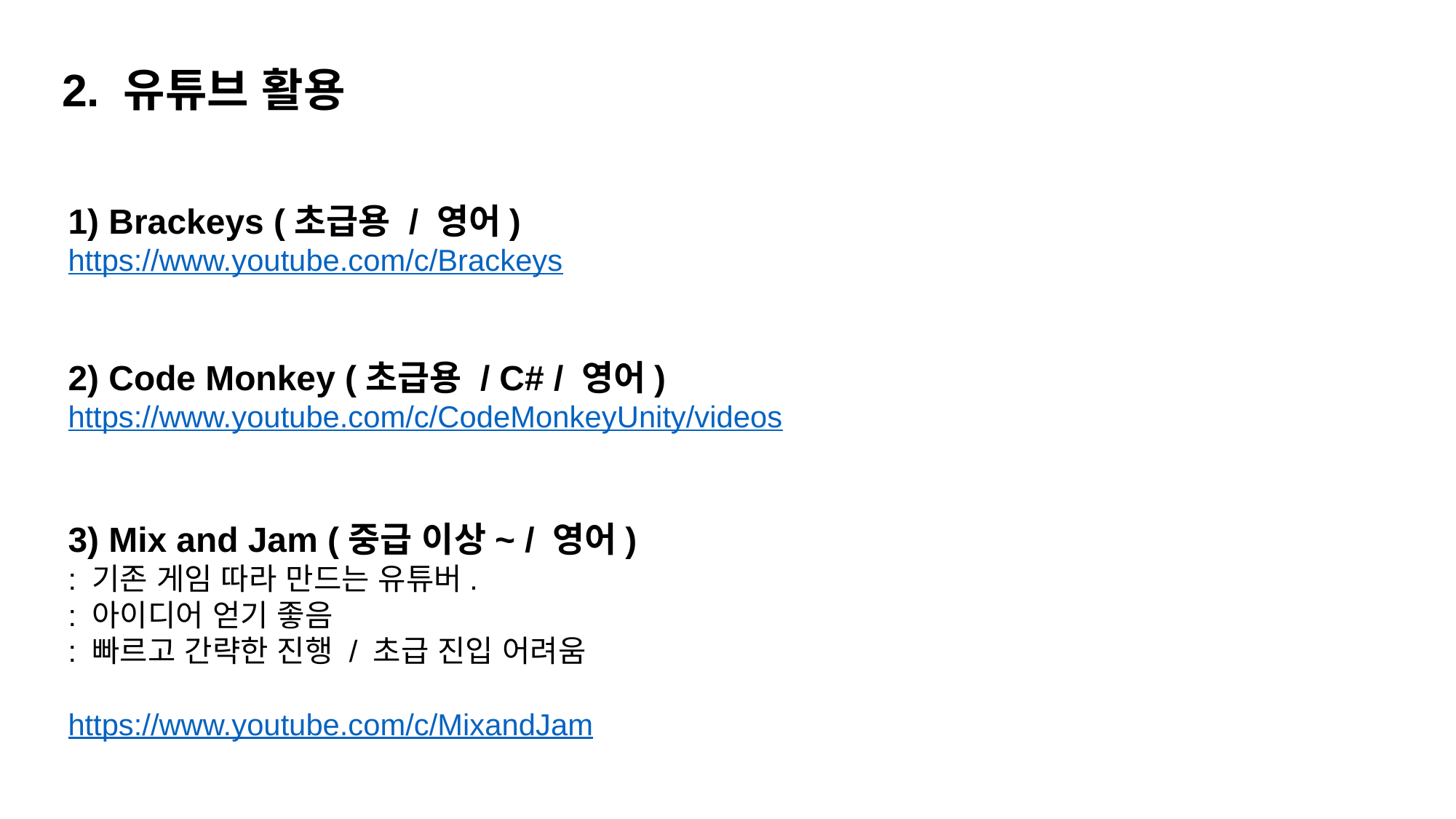

2. 유튜브 활용
1) Brackeys (초급용 / 영어)
https://www.youtube.com/c/Brackeys

2) Code Monkey (초급용 / C# / 영어)
https://www.youtube.com/c/CodeMonkeyUnity/videos

3) Mix and Jam (중급 이상~ / 영어)
: 기존 게임 따라 만드는 유튜버.
: 아이디어 얻기 좋음
: 빠르고 간략한 진행 / 초급 진입 어려움

https://www.youtube.com/c/MixandJam